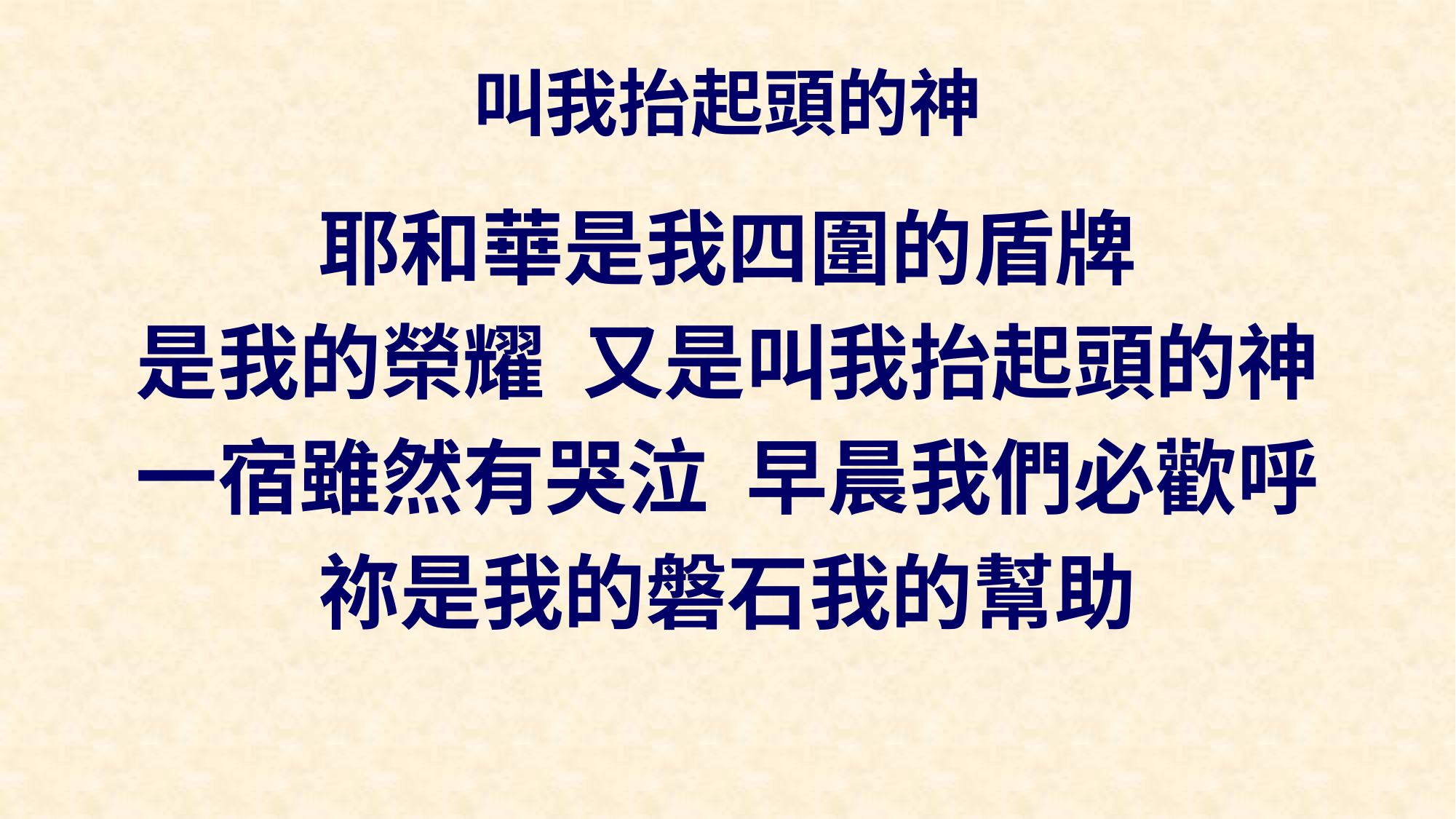

# 叫我抬起頭的神
耶和華是我四圍的盾牌
是我的榮耀  又是叫我抬起頭的神
一宿雖然有哭泣  早晨我們必歡呼
祢是我的磐石我的幫助